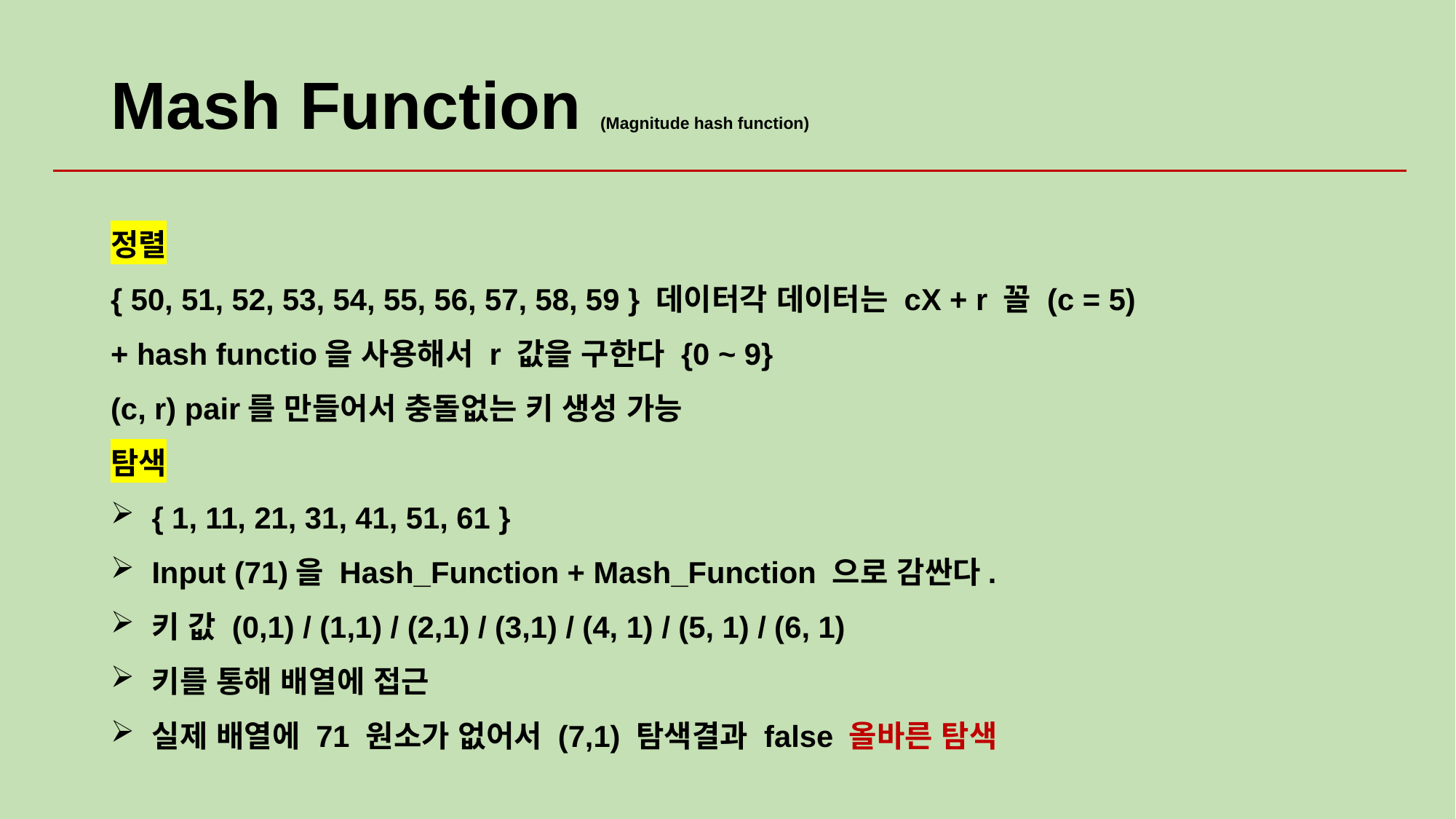

# Mash Function (Magnitude hash function)
정렬
{ 50, 51, 52, 53, 54, 55, 56, 57, 58, 59 } 데이터각 데이터는 cX + r 꼴 (c = 5)
+ hash functio을 사용해서 r 값을 구한다 {0 ~ 9}
(c, r) pair를 만들어서 충돌없는 키 생성 가능
탐색
{ 1, 11, 21, 31, 41, 51, 61 }
Input (71)을 Hash_Function + Mash_Function 으로 감싼다.
키 값 (0,1) / (1,1) / (2,1) / (3,1) / (4, 1) / (5, 1) / (6, 1)
키를 통해 배열에 접근
실제 배열에 71 원소가 없어서 (7,1) 탐색결과 false 올바른 탐색